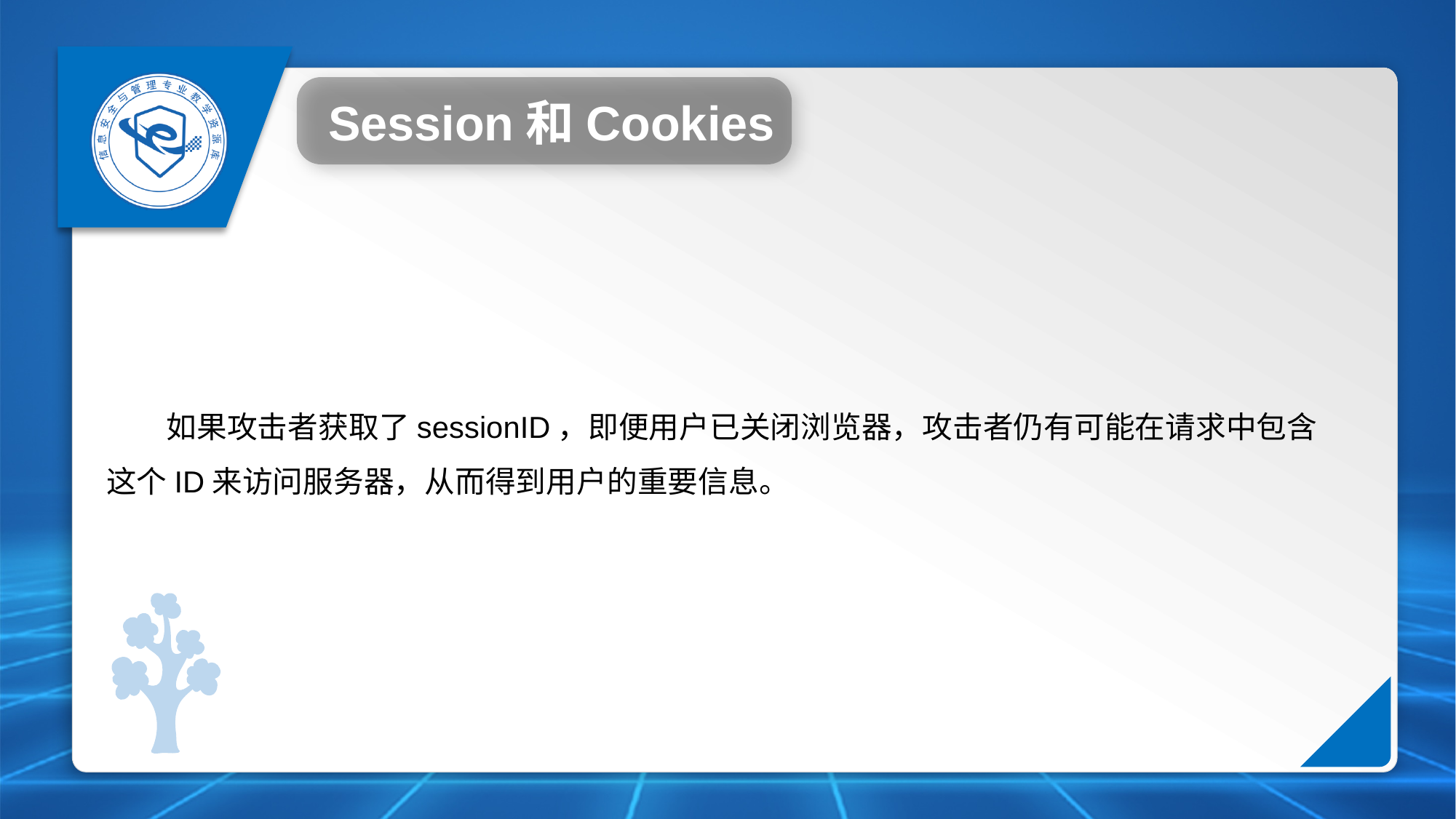

Session和Cookies
如果攻击者获取了sessionID，即便用户已关闭浏览器，攻击者仍有可能在请求中包含这个ID来访问服务器，从而得到用户的重要信息。